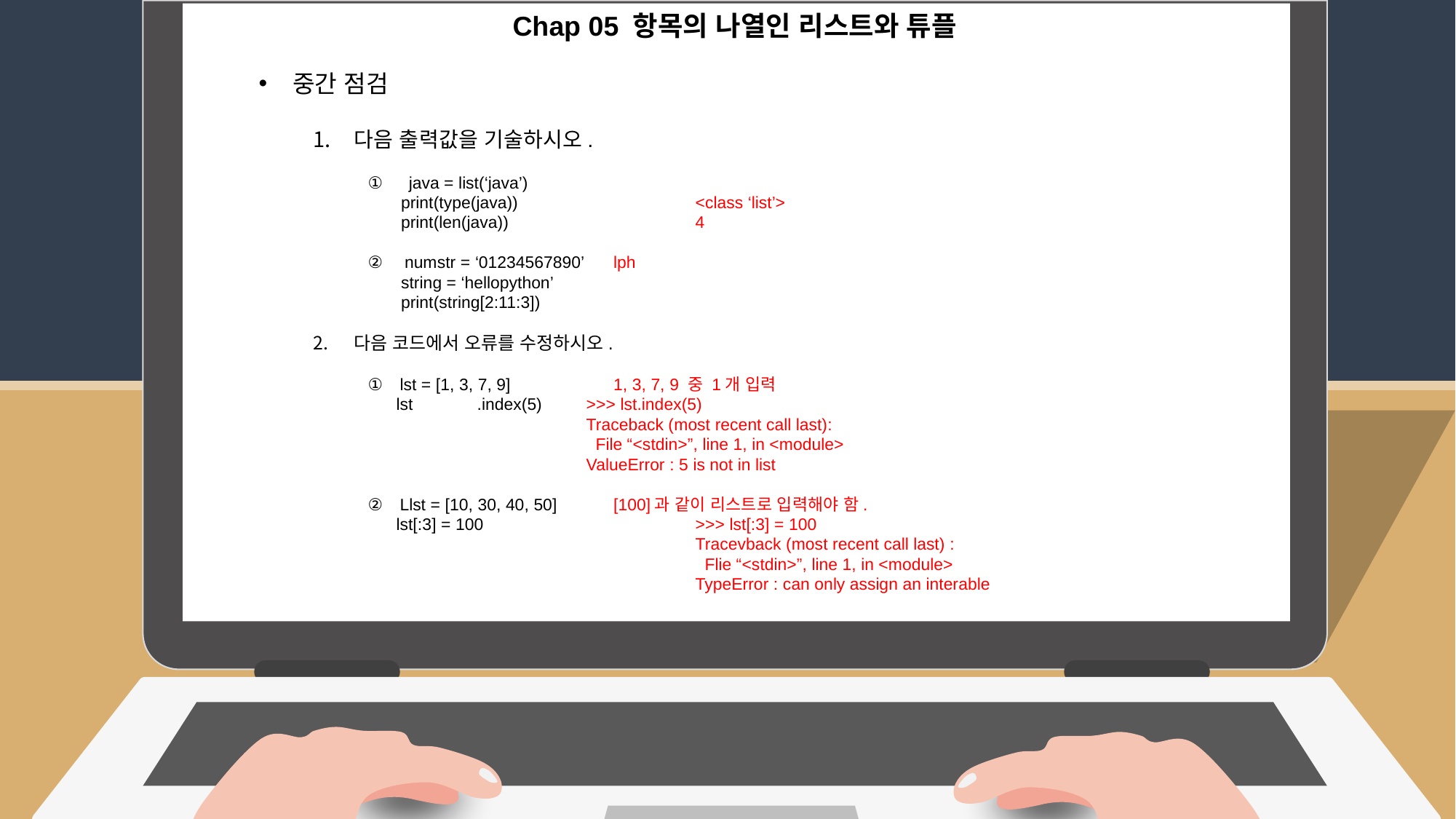

Chap 05 항목의 나열인 리스트와 튜플
중간 점검

다음 출력값을 기술하시오.

java = list(‘java’)
       print(type(java))		<class ‘list’>
       print(len(java))		4

  numstr = ‘01234567890’	lph
       string = ‘hellopython’
       print(string[2:11:3])

다음 코드에서 오류를 수정하시오.

 lst = [1, 3, 7, 9]	1, 3, 7, 9 중 1개 입력
      lst	.index(5)	>>> lst.index(5)
		Traceback (most recent call last):
		  File “<stdin>”, line 1, in <module>
		ValueError : 5 is not in list

 Llst = [10, 30, 40, 50]	[100]과 같이 리스트로 입력해야 함.
      lst[:3] = 100		>>> lst[:3] = 100
			Tracevback (most recent call last) :
 			  Flie “<stdin>”, line 1, in <module>
			TypeError : can only assign an interable